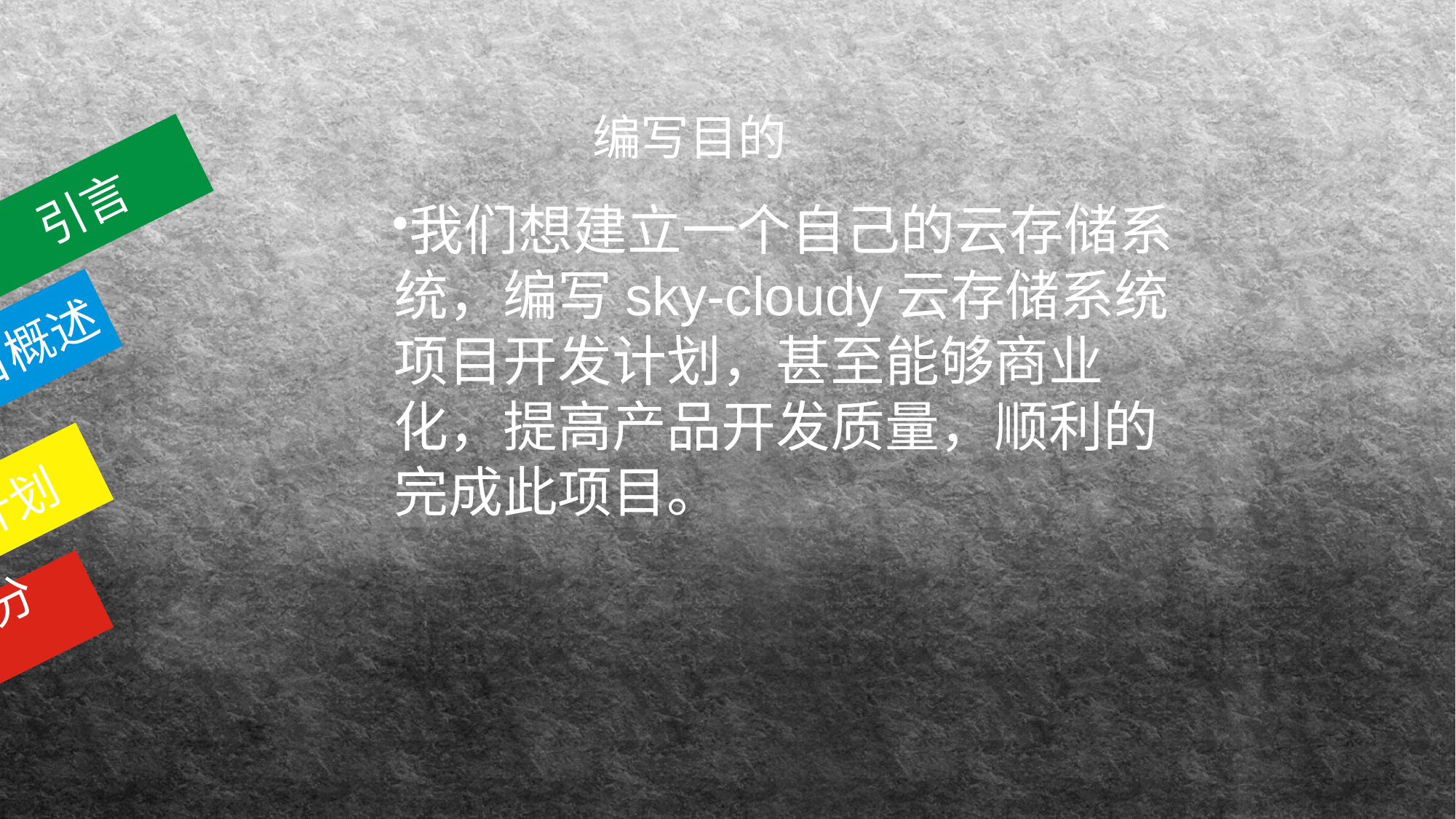

编写目的
我们想建立一个自己的云存储系统，编写sky-cloudy云存储系统项目开发计划，甚至能够商业化，提高产品开发质量，顺利的完成此项目。
               引言

项目概述

         实施计划
人员组织和分工